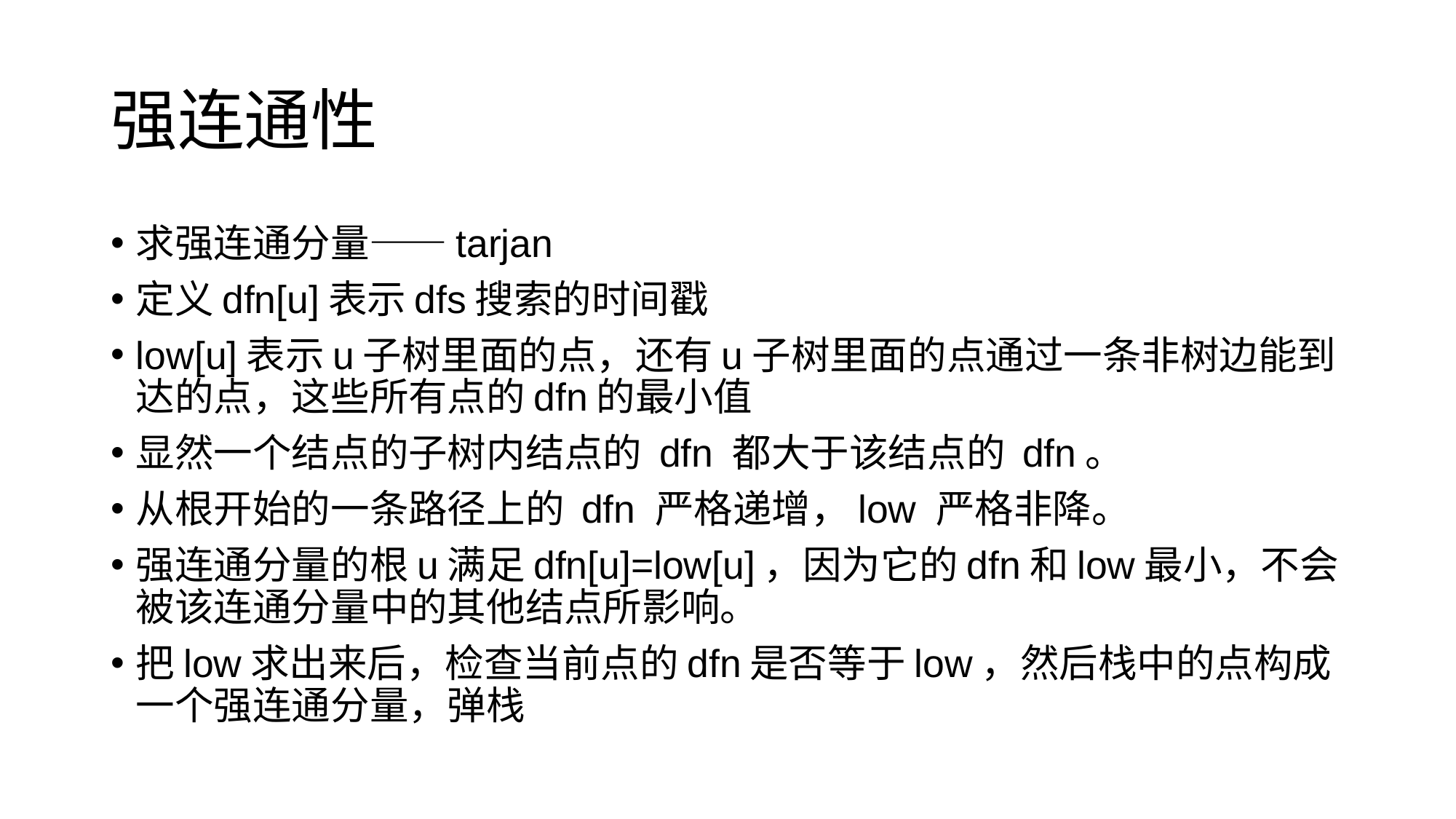

# 强连通性
求强连通分量——tarjan
定义dfn[u]表示dfs搜索的时间戳
low[u]表示u子树里面的点，还有u子树里面的点通过一条非树边能到达的点，这些所有点的dfn的最小值
显然一个结点的子树内结点的 dfn 都大于该结点的 dfn。
从根开始的一条路径上的 dfn 严格递增，low 严格非降。
强连通分量的根u满足dfn[u]=low[u]，因为它的dfn和low最小，不会被该连通分量中的其他结点所影响。
把low求出来后，检查当前点的dfn是否等于low，然后栈中的点构成一个强连通分量，弹栈